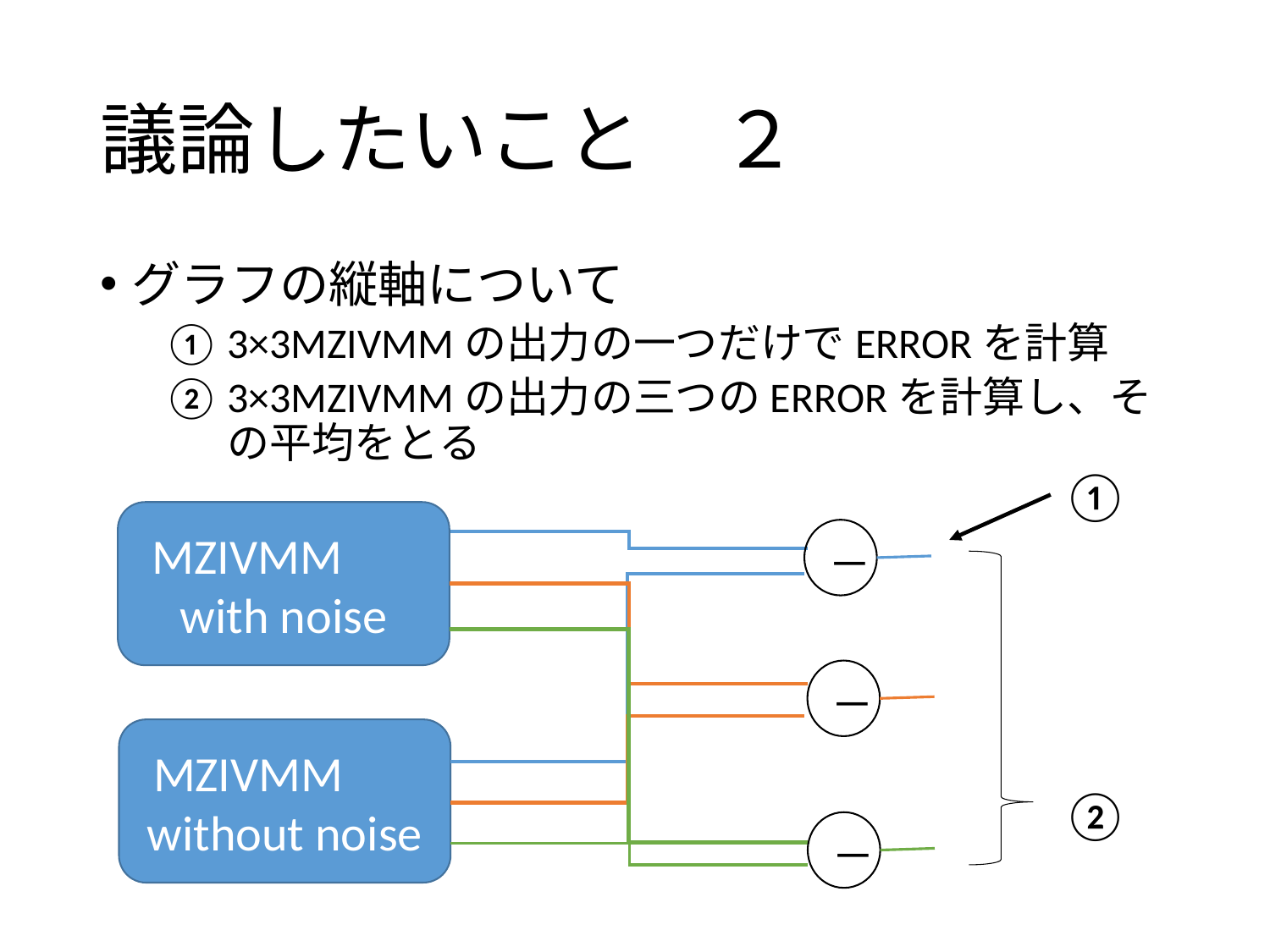

# 議論したいこと　２
グラフの縦軸について
3×3MZIVMMの出力の一つだけでERRORを計算
3×3MZIVMMの出力の三つのERRORを計算し、その平均をとる

①
MZIVMM　with noise
―

―
MZIVMM　without noise
②
―